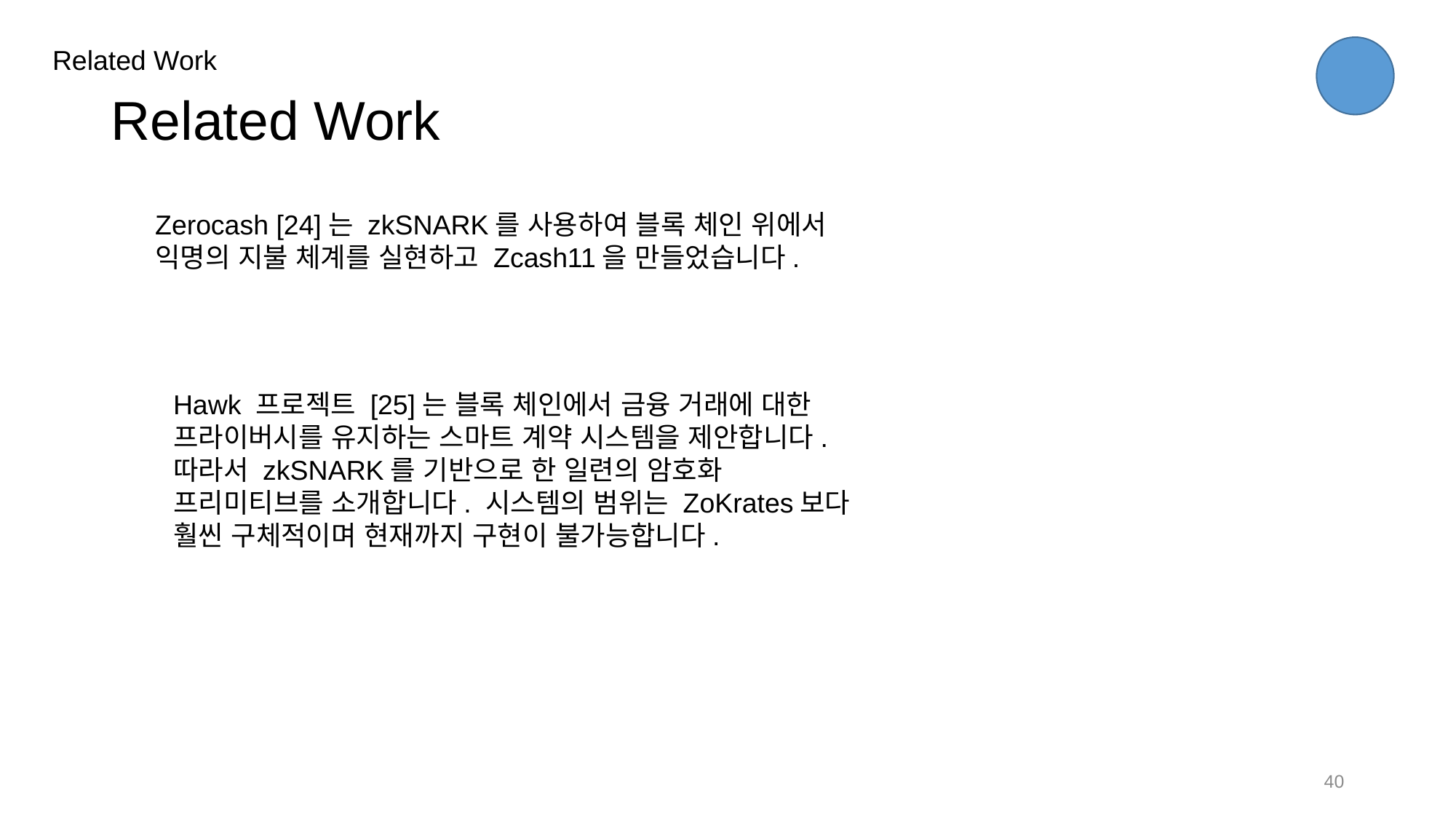

Related Work

# Related Work
Zerocash [24]는 zkSNARK를 사용하여 블록 체인 위에서 익명의 지불 체계를 실현하고 Zcash11을 만들었습니다.
Hawk 프로젝트 [25]는 블록 체인에서 금융 거래에 대한 프라이버시를 유지하는 스마트 계약 시스템을 제안합니다. 따라서 zkSNARK를 기반으로 한 일련의 암호화 프리미티브를 소개합니다. 시스템의 범위는 ZoKrates보다 훨씬 구체적이며 현재까지 구현이 불가능합니다.
40